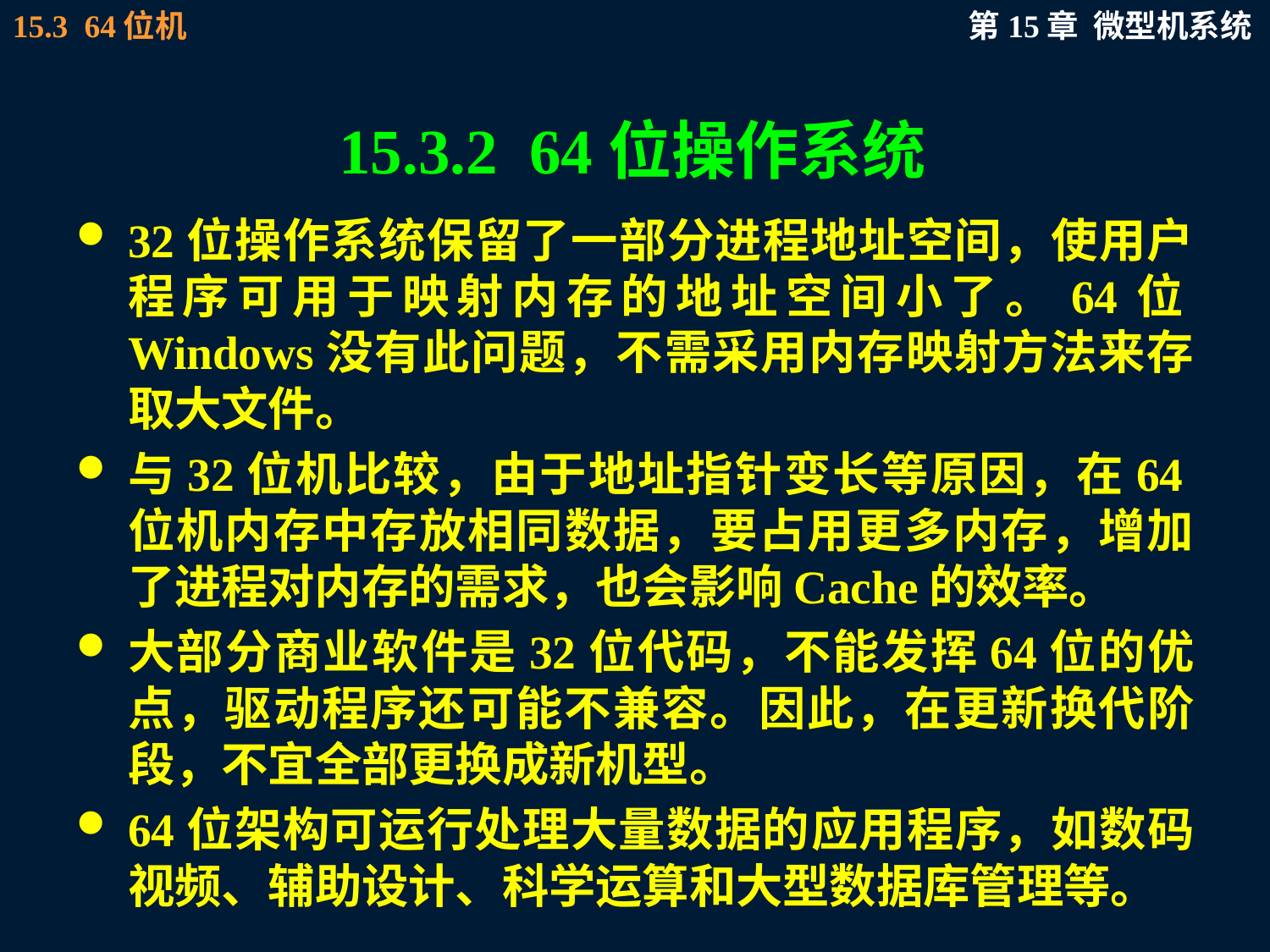

# 15.3.2  64位操作系统
32位操作系统保留了一部分进程地址空间，使用户程序可用于映射内存的地址空间小了。64位Windows没有此问题，不需采用内存映射方法来存取大文件。
与32位机比较，由于地址指针变长等原因，在64位机内存中存放相同数据，要占用更多内存，增加了进程对内存的需求，也会影响Cache的效率。
大部分商业软件是32位代码，不能发挥64位的优点，驱动程序还可能不兼容。因此，在更新换代阶段，不宜全部更换成新机型。
64位架构可运行处理大量数据的应用程序，如数码视频、辅助设计、科学运算和大型数据库管理等。